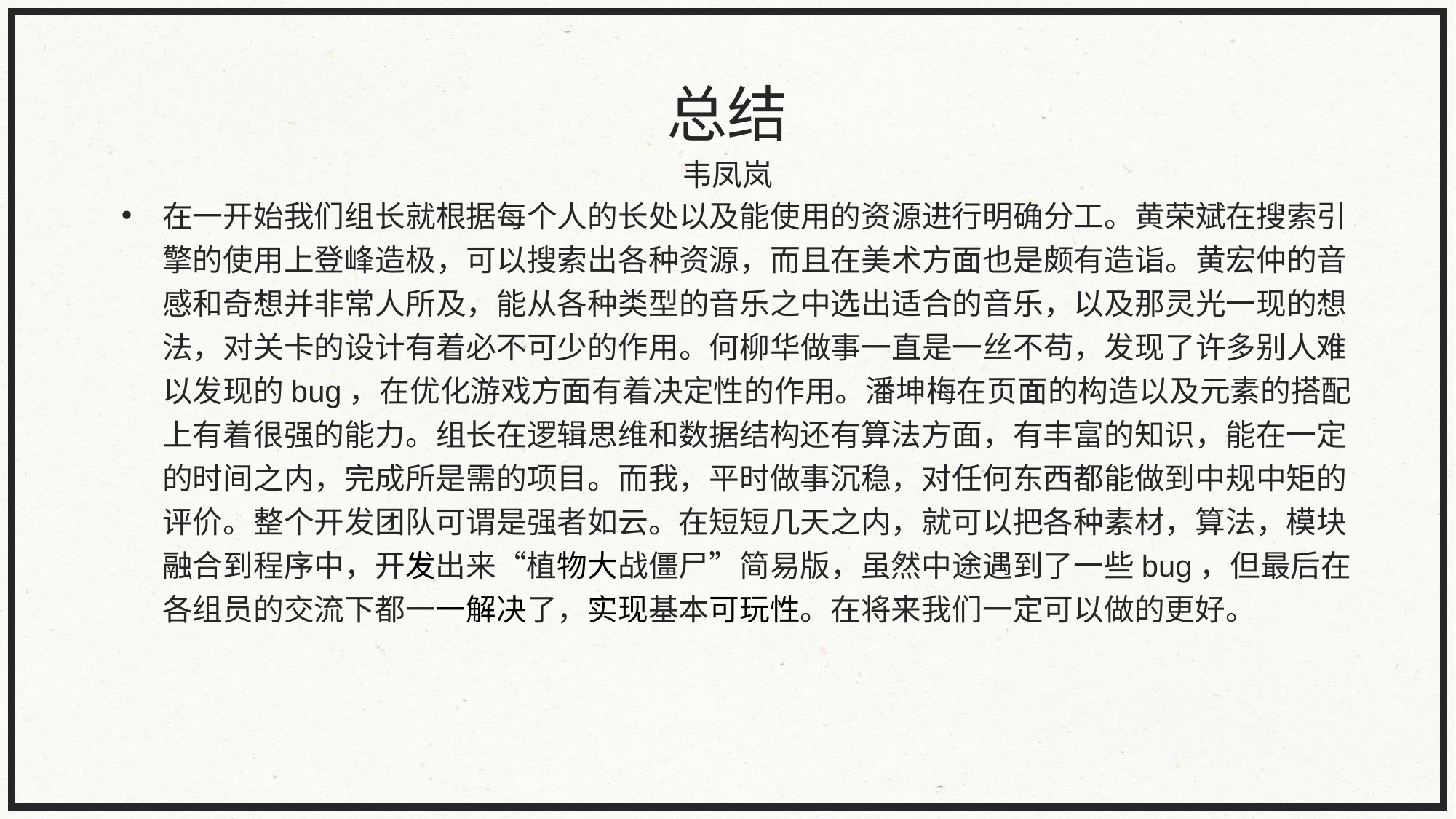

# 总结 韦凤岚
在一开始我们组长就根据每个人的长处以及能使用的资源进行明确分工。黄荣斌在搜索引擎的使用上登峰造极，可以搜索出各种资源，而且在美术方面也是颇有造诣。黄宏仲的音感和奇想并非常人所及，能从各种类型的音乐之中选出适合的音乐，以及那灵光一现的想法，对关卡的设计有着必不可少的作用。何柳华做事一直是一丝不苟，发现了许多别人难以发现的bug，在优化游戏方面有着决定性的作用。潘坤梅在页面的构造以及元素的搭配上有着很强的能力。组长在逻辑思维和数据结构还有算法方面，有丰富的知识，能在一定的时间之内，完成所是需的项目。而我，平时做事沉稳，对任何东西都能做到中规中矩的评价。整个开发团队可谓是强者如云。在短短几天之内，就可以把各种素材，算法，模块融合到程序中，开发出来“植物大战僵尸”简易版，虽然中途遇到了一些bug，但最后在各组员的交流下都一一解决了，实现基本可玩性。在将来我们一定可以做的更好。